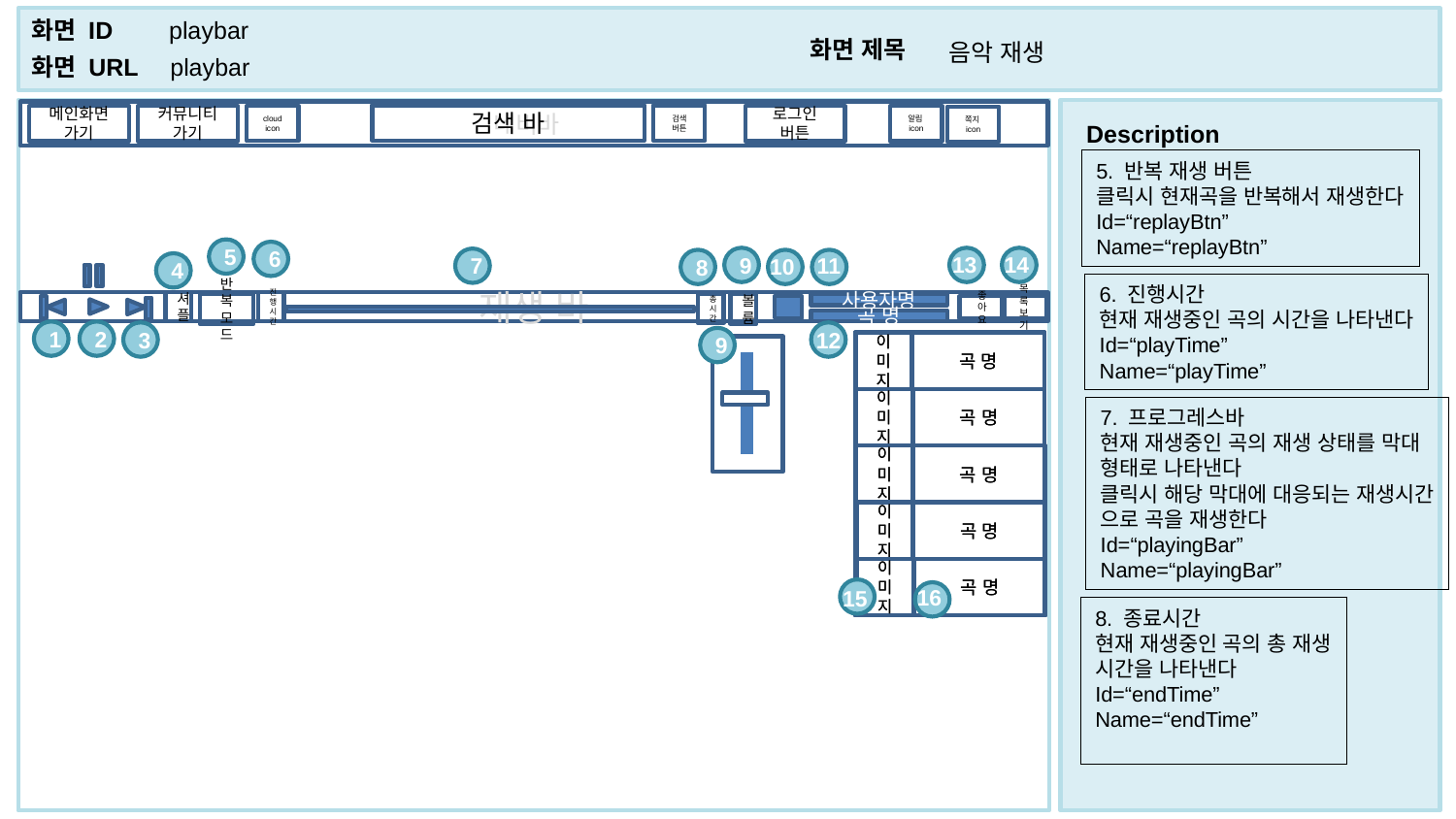

playbar
음악 재생
playbar
      네비바
검색 바
검색
버튼
cloud
icon
메인화면
가기
커뮤니티가기
로그인
버튼
알림icon
쪽지icon
5. 반복 재생 버튼
클릭시 현재곡을 반복해서 재생한다
Id=“replayBtn”
Name=“replayBtn”
5
6
14
13
11
10
9

7
8

4

셔플
진행시간
재생 바
총시간
사용자명
볼륨
반복 모드

좋아요
목록
보기

곡 명
6. 진행시간
현재 재생중인 곡의 시간을 나타낸다
Id=“playTime”
Name=“playTime”
12
1
2
3

9
이미지
곡 명
이미지
곡 명

이미지
곡 명
이미지
곡 명

7. 프로그레스바
현재 재생중인 곡의 재생 상태를 막대
형태로 나타낸다
클릭시 해당 막대에 대응되는 재생시간
으로 곡을 재생한다
Id=“playingBar”
Name=“playingBar”
이미지
곡 명
이미지
곡 명
이미지
곡 명
이미지
곡 명
이미지
곡 명
이미지
곡 명
16
15

8. 종료시간
현재 재생중인 곡의 총 재생
시간을 나타낸다
Id=“endTime”
Name=“endTime”